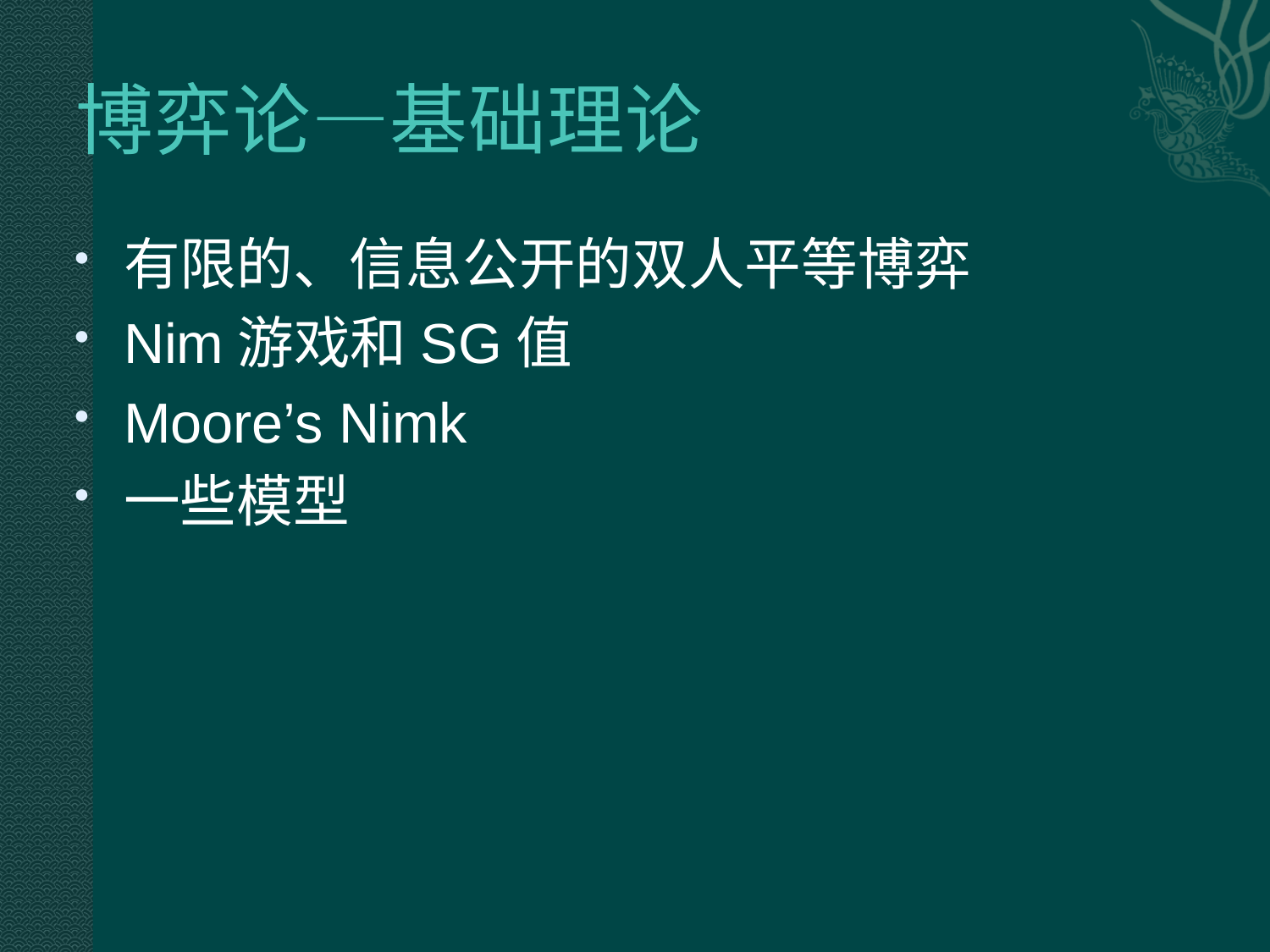

# 博弈论—基础理论
有限的、信息公开的双人平等博弈
Nim游戏和SG值
Moore’s Nimk
一些模型